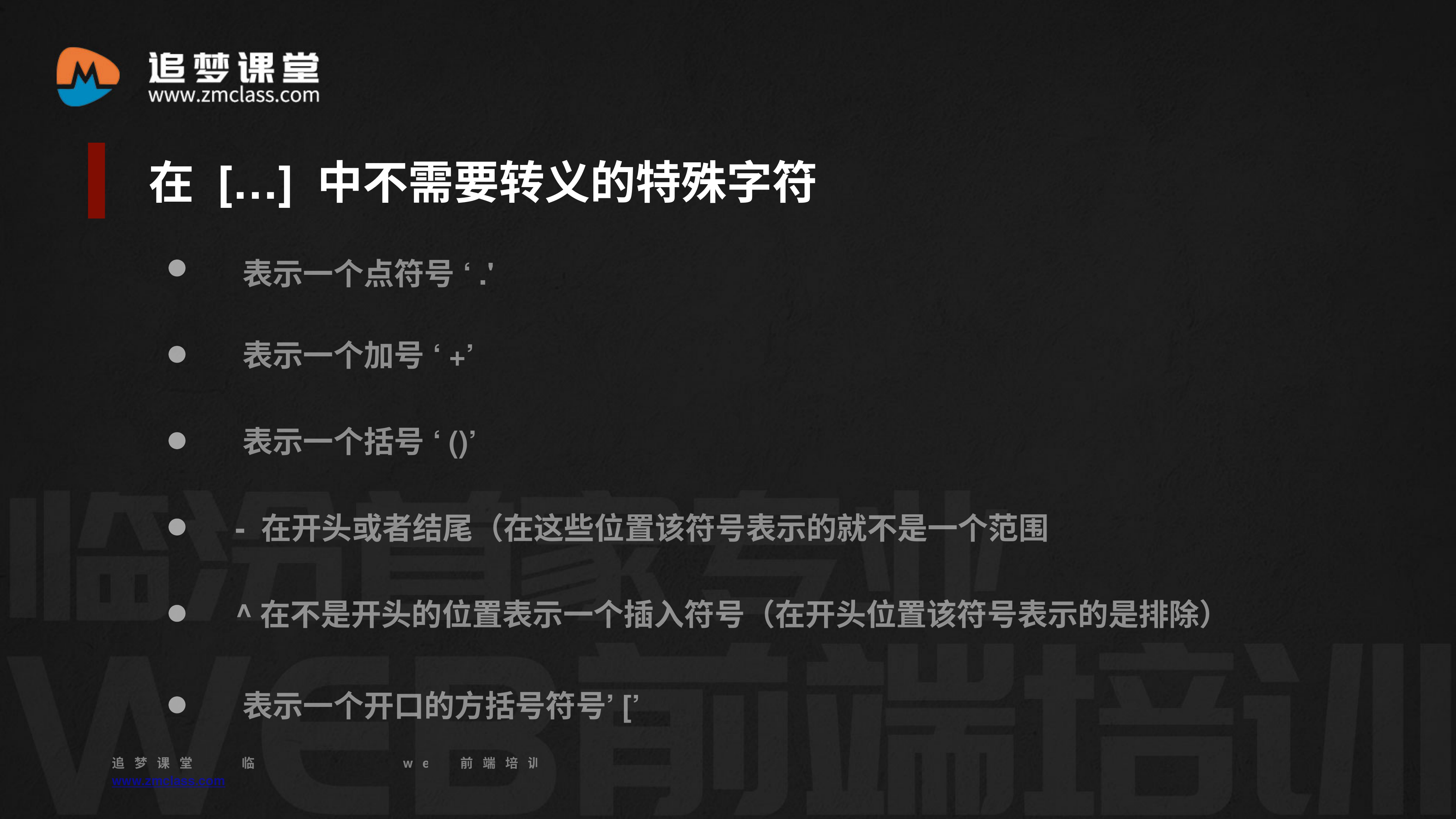

在 […] 中不需要转义的特殊字符
 表示一个点符号 ‘.'

 表示一个加号 ‘+’

 表示一个括号 ‘()’

 - 在开头或者结尾（在这些位置该符号表示的就不是一个范围

 ^在不是开头的位置表示一个插入符号（在开头位置该符号表示的是排除）

 表示一个开口的方括号符号’[’

追梦课堂   临汾首家专业的web前端培训机构                                                          www.zmclass.com
18